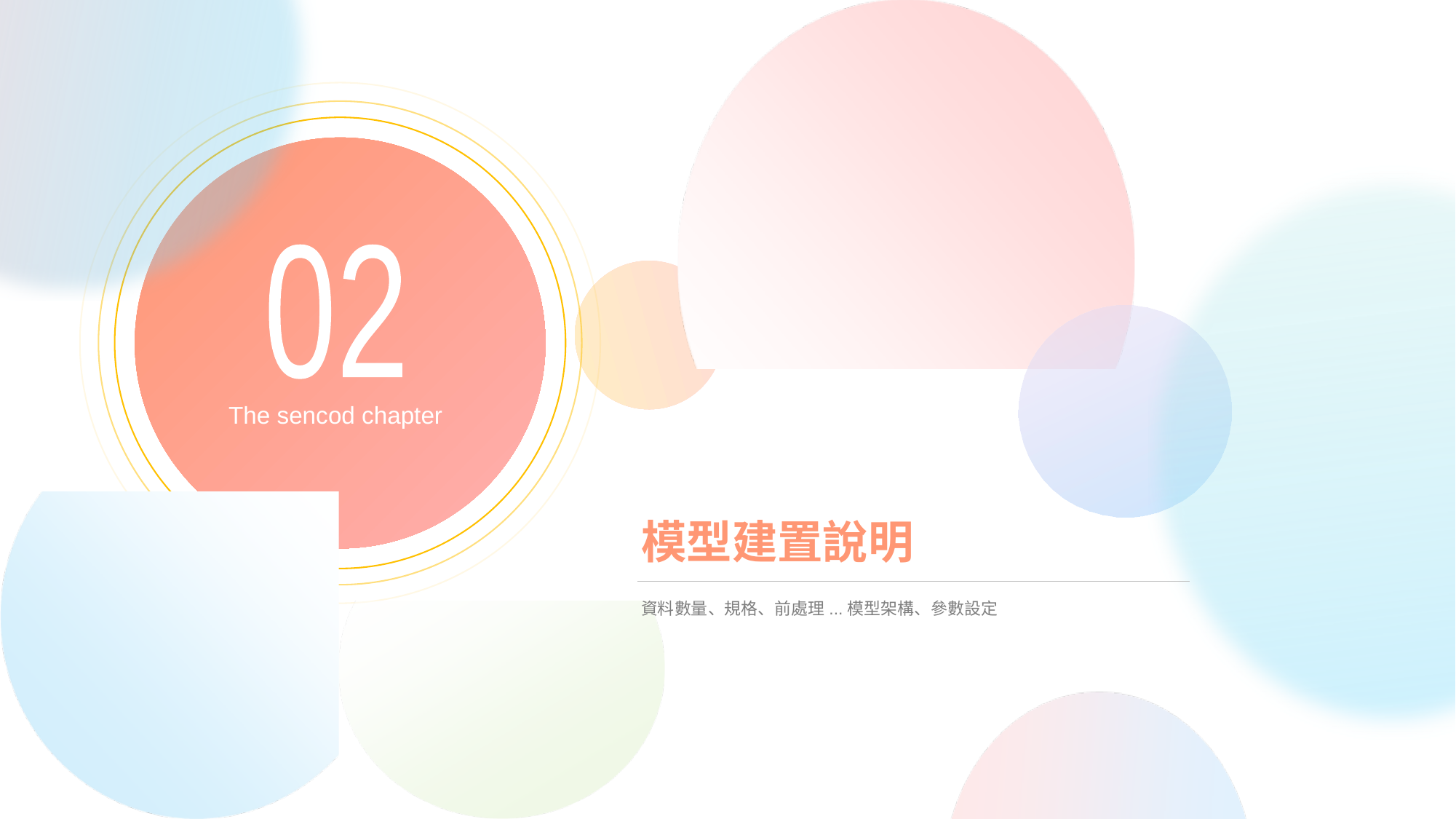

02

The sencod chapter

# 模型建置說明
資料數量、規格、前處理...模型架構、參數設定